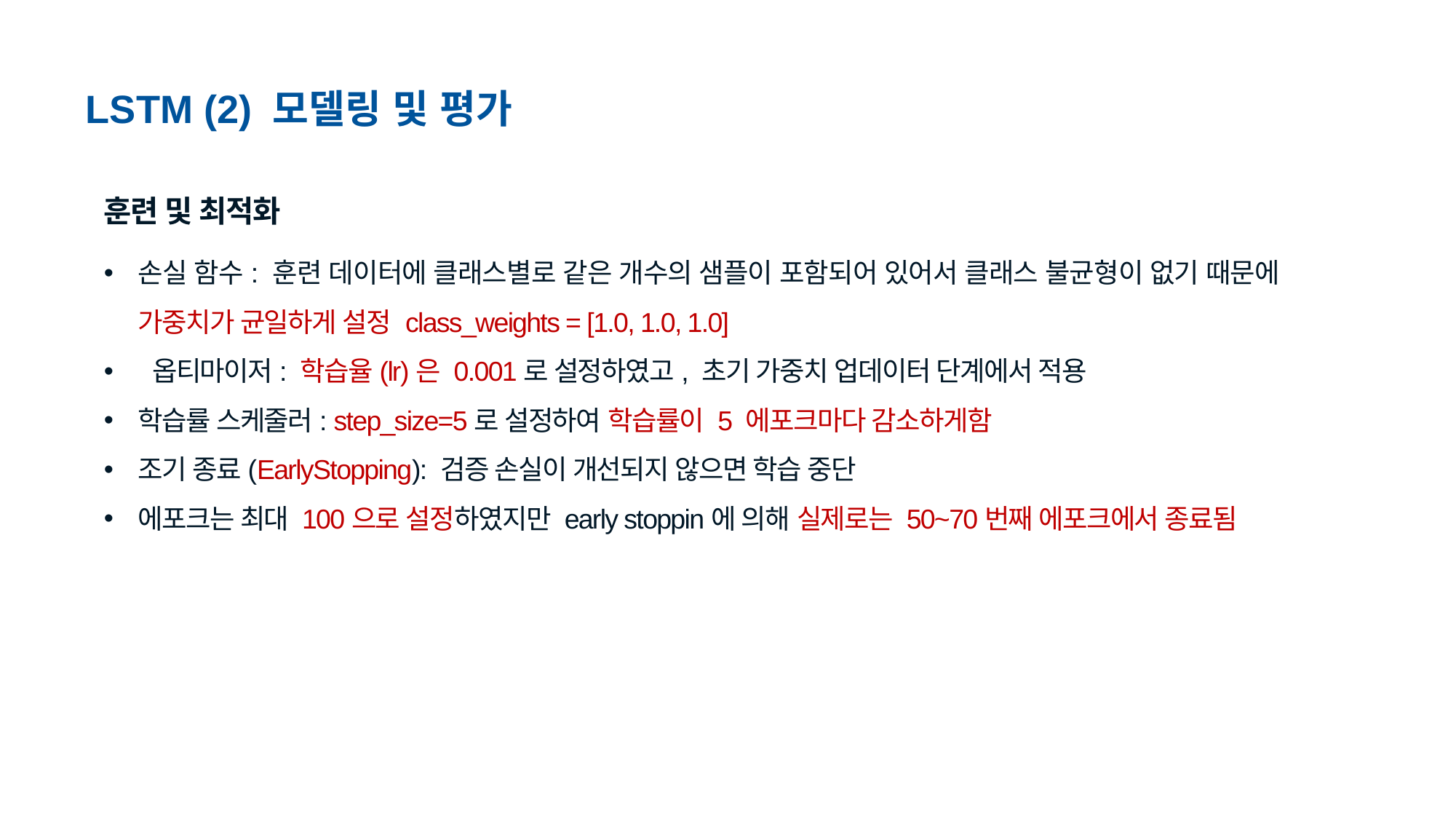

LSTM (2) 모델링 및 평가
훈련 및 최적화

손실 함수: 훈련 데이터에 클래스별로 같은 개수의 샘플이 포함되어 있어서 클래스 불균형이 없기 때문에 가중치가 균일하게 설정 class_weights = [1.0, 1.0, 1.0]
 옵티마이저: 학습율(lr)은 0.001로 설정하였고, 초기 가중치 업데이터 단계에서 적용
학습률 스케줄러: step_size=5로 설정하여 학습률이 5 에포크마다 감소하게함
조기 종료(EarlyStopping): 검증 손실이 개선되지 않으면 학습 중단
에포크는 최대 100으로 설정하였지만 early stoppin에 의해 실제로는 50~70번째 에포크에서 종료됨